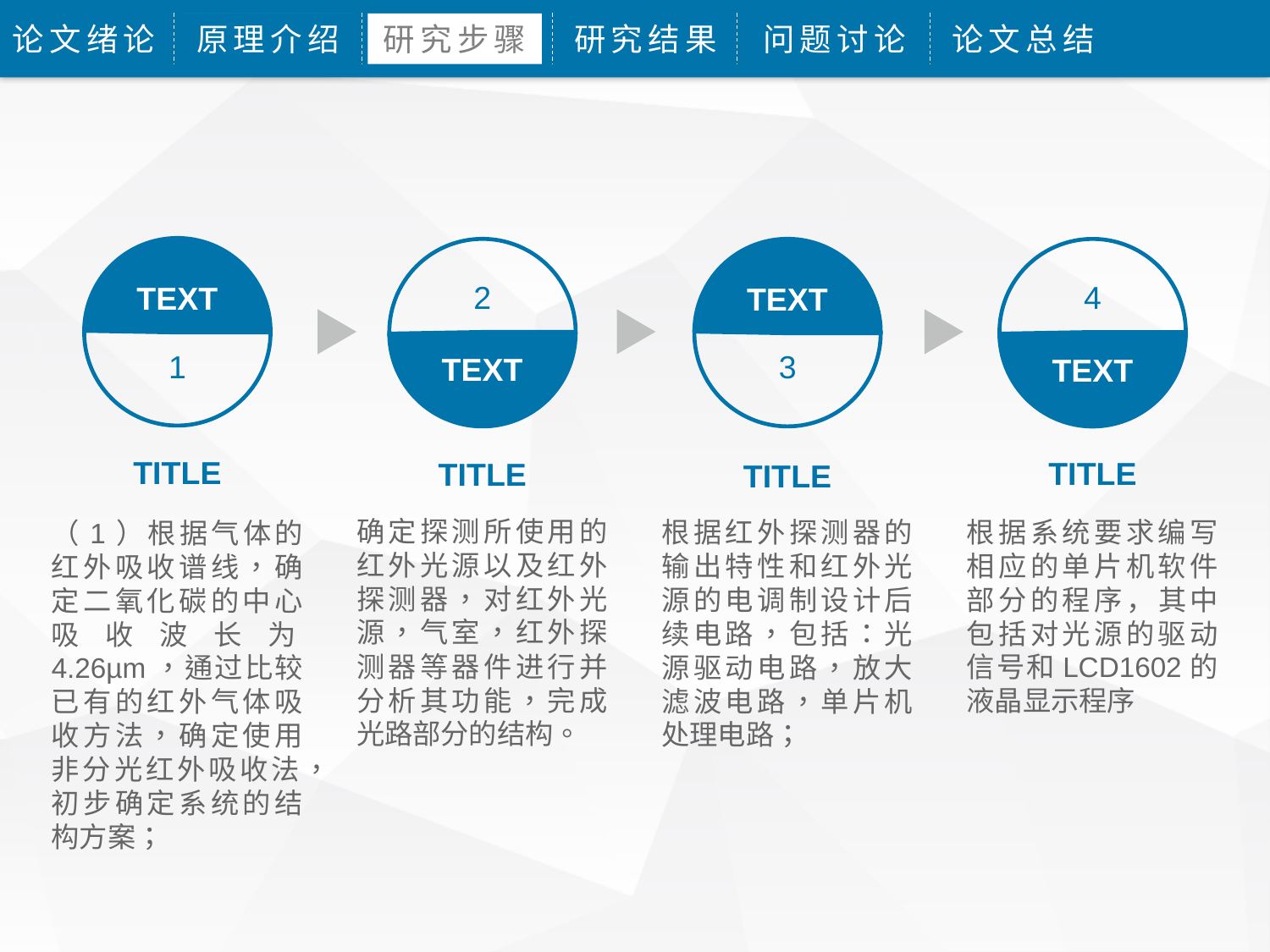

论文绪论
原理介绍
研究结果
问题讨论
论文总结

研究步骤

TEXT
1

TEXT
3

2
TEXT

4
TEXT

TITLE
TITLE
TITLE
TITLE
确定探测所使用的红外光源以及红外探测器，对红外光源，气室，红外探测器等器件进行并分析其功能，完成光路部分的结构。
根据系统要求编写相应的单片机软件部分的程序，其中包括对光源的驱动信号和LCD1602的液晶显示程序
根据红外探测器的输出特性和红外光源的电调制设计后续电路，包括：光源驱动电路，放大滤波电路，单片机处理电路；
（1）根据气体的红外吸收谱线，确定二氧化碳的中心吸收波长为4.26µm，通过比较已有的红外气体吸收方法，确定使用非分光红外吸收法，初步确定系统的结构方案；